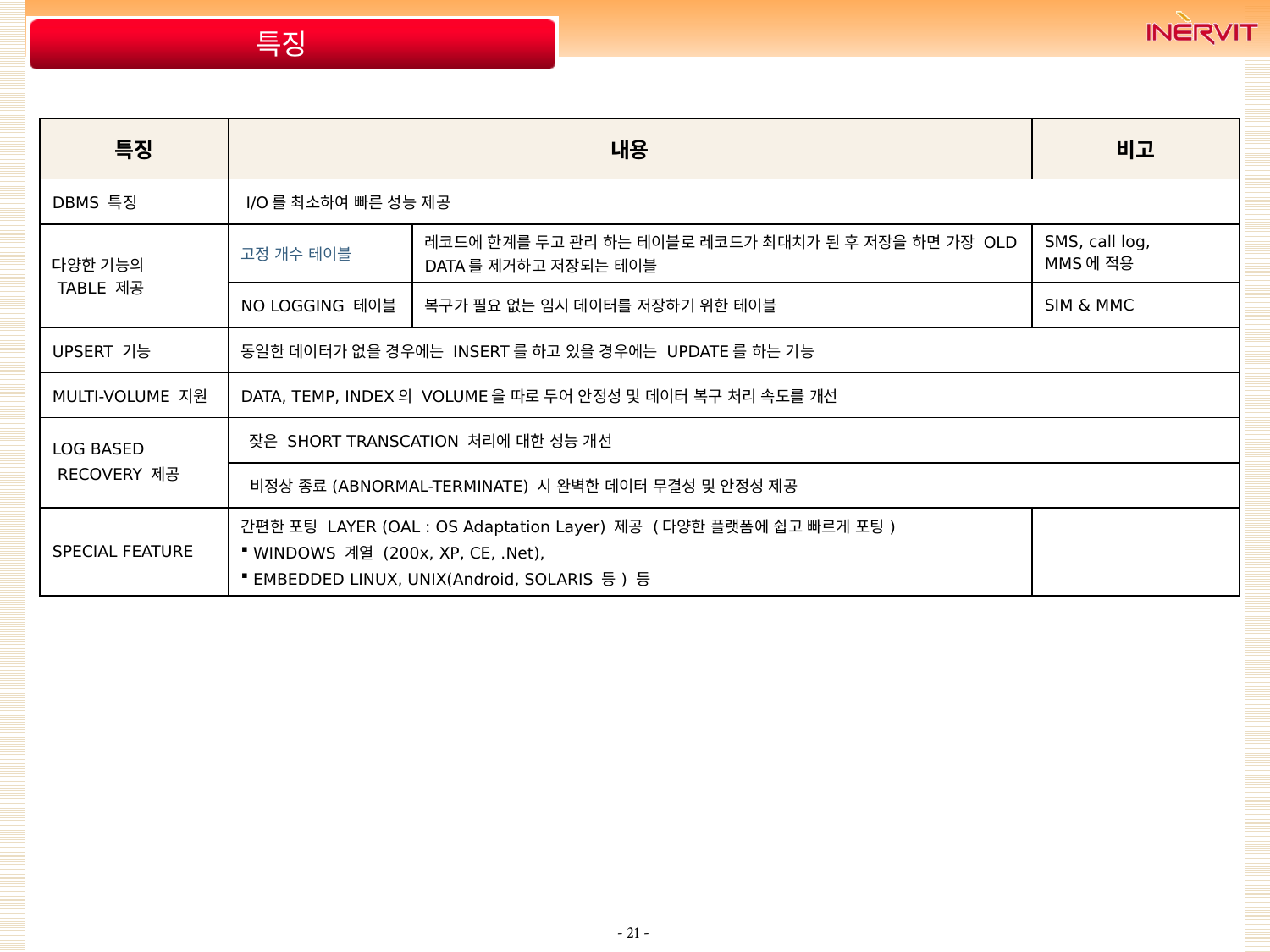

# 특징
| 특징 | 내용 |  | 비고 |
| --- | --- | --- | --- |
| DBMS 특징 | I/O를 최소하여 빠른 성능 제공 |  |  |
| 다양한 기능의 TABLE 제공 | 고정 개수 테이블 | 레코드에 한계를 두고 관리 하는 테이블로 레코드가 최대치가 된 후 저장을 하면 가장 OLD DATA를 제거하고 저장되는 테이블 | SMS, call log, MMS에 적용 |
|  | NO LOGGING 테이블 | 복구가 필요 없는 임시 데이터를 저장하기 위한 테이블 | SIM & MMC |
| UPSERT 기능 | 동일한 데이터가 없을 경우에는 INSERT를 하고 있을 경우에는 UPDATE를 하는 기능 |  |  |
| MULTI-VOLUME 지원 | DATA, TEMP, INDEX의 VOLUME을 따로 두어 안정성 및 데이터 복구 처리 속도를 개선 |  |  |
| LOG BASED RECOVERY 제공 | 잦은 SHORT TRANSCATION 처리에 대한 성능 개선 |  |  |
|  | 비정상 종료(ABNORMAL-TERMINATE) 시 완벽한 데이터 무결성 및 안정성 제공 |  |  |
| SPECIAL FEATURE | 간편한 포팅 LAYER (OAL : OS Adaptation Layer) 제공 (다양한 플랫폼에 쉽고 빠르게 포팅) WINDOWS 계열 (200x, XP, CE, .Net), EMBEDDED LINUX, UNIX(Android, SOLARIS 등) 등 |  |  |
- 21 -